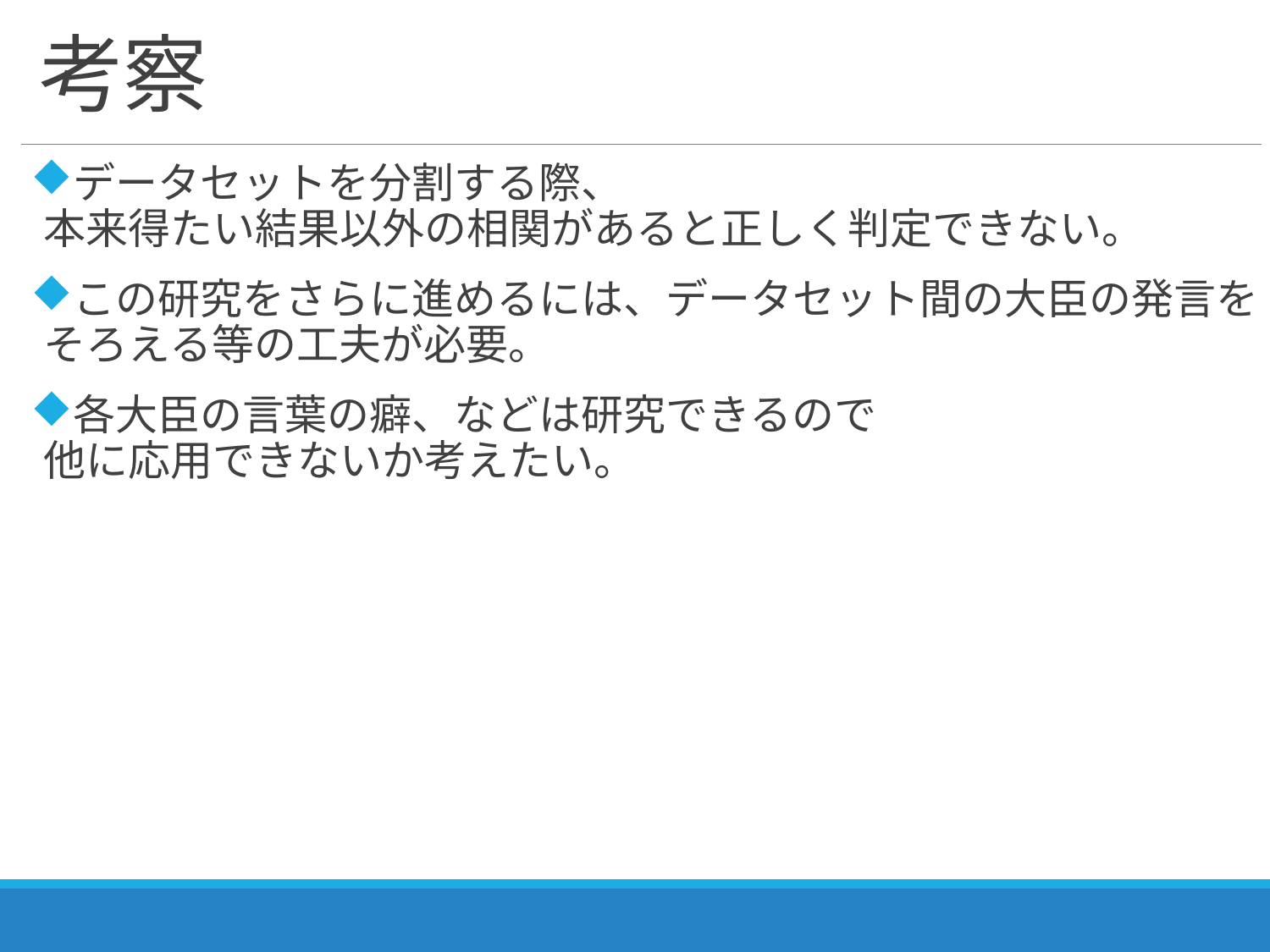

# 考察
データセットを分割する際、
本来得たい結果以外の相関があると正しく判定できない。
この研究をさらに進めるには、データセット間の大臣の発言をそろえる等の工夫が必要。
各大臣の言葉の癖、などは研究できるので
他に応用できないか考えたい。